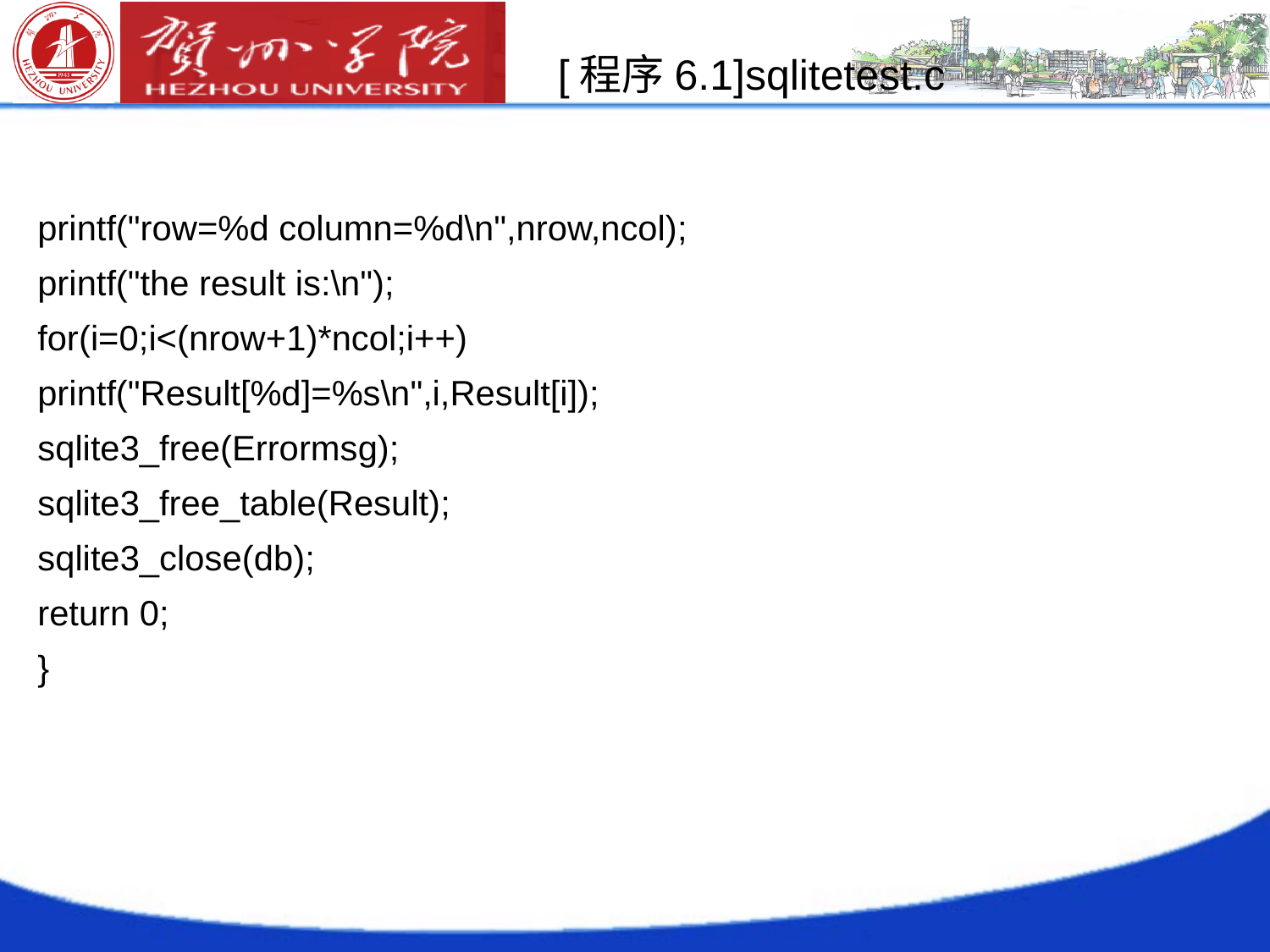

[程序6.1]sqlitetest.c
printf("row=%d column=%d\n",nrow,ncol);
printf("the result is:\n");
for(i=0;i<(nrow+1)*ncol;i++)
printf("Result[%d]=%s\n",i,Result[i]);
sqlite3_free(Errormsg);
sqlite3_free_table(Result);
sqlite3_close(db);
return 0;
}